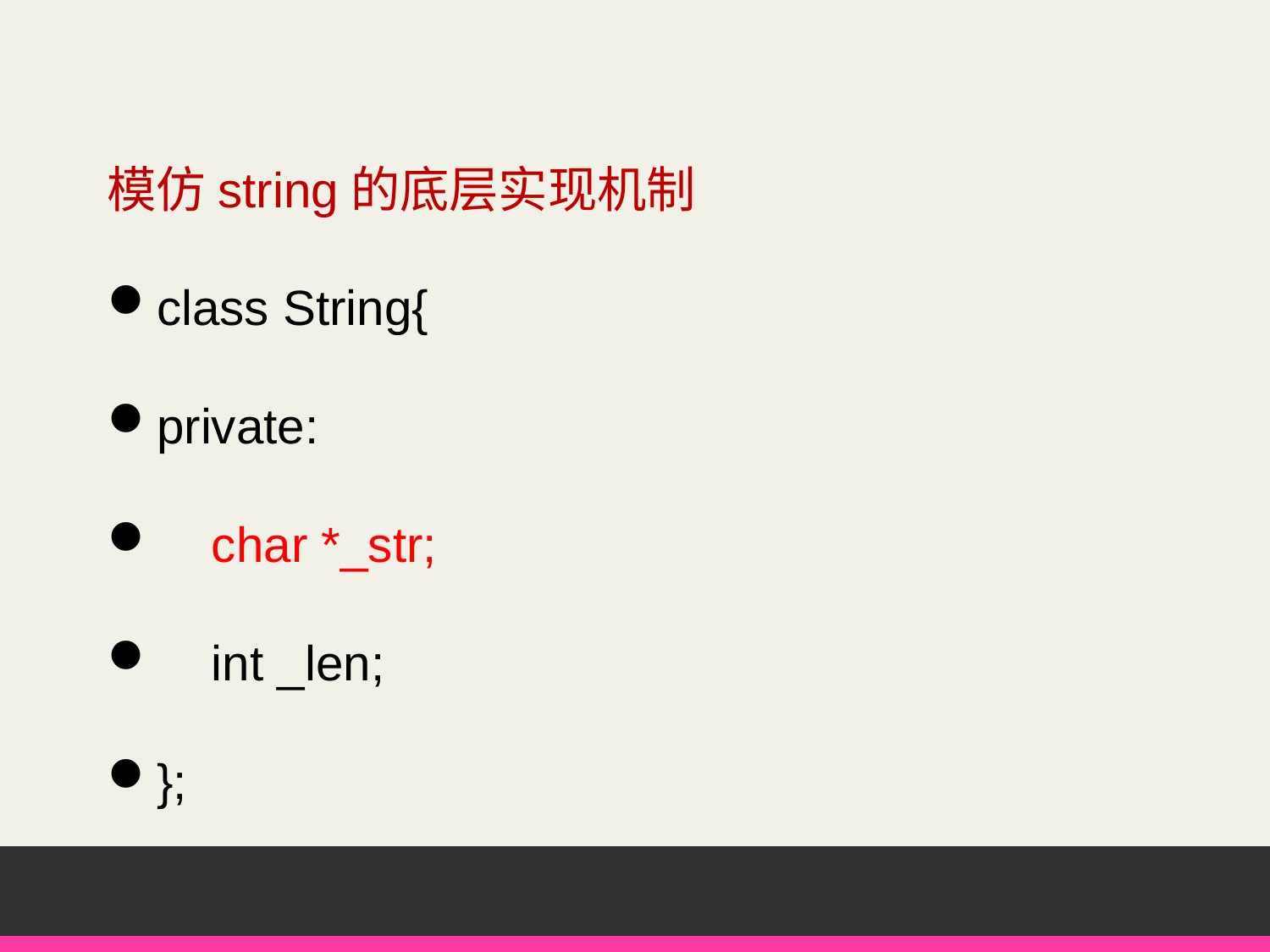

模仿string的底层实现机制
class String{
private:
    char *_str;
    int _len;
};